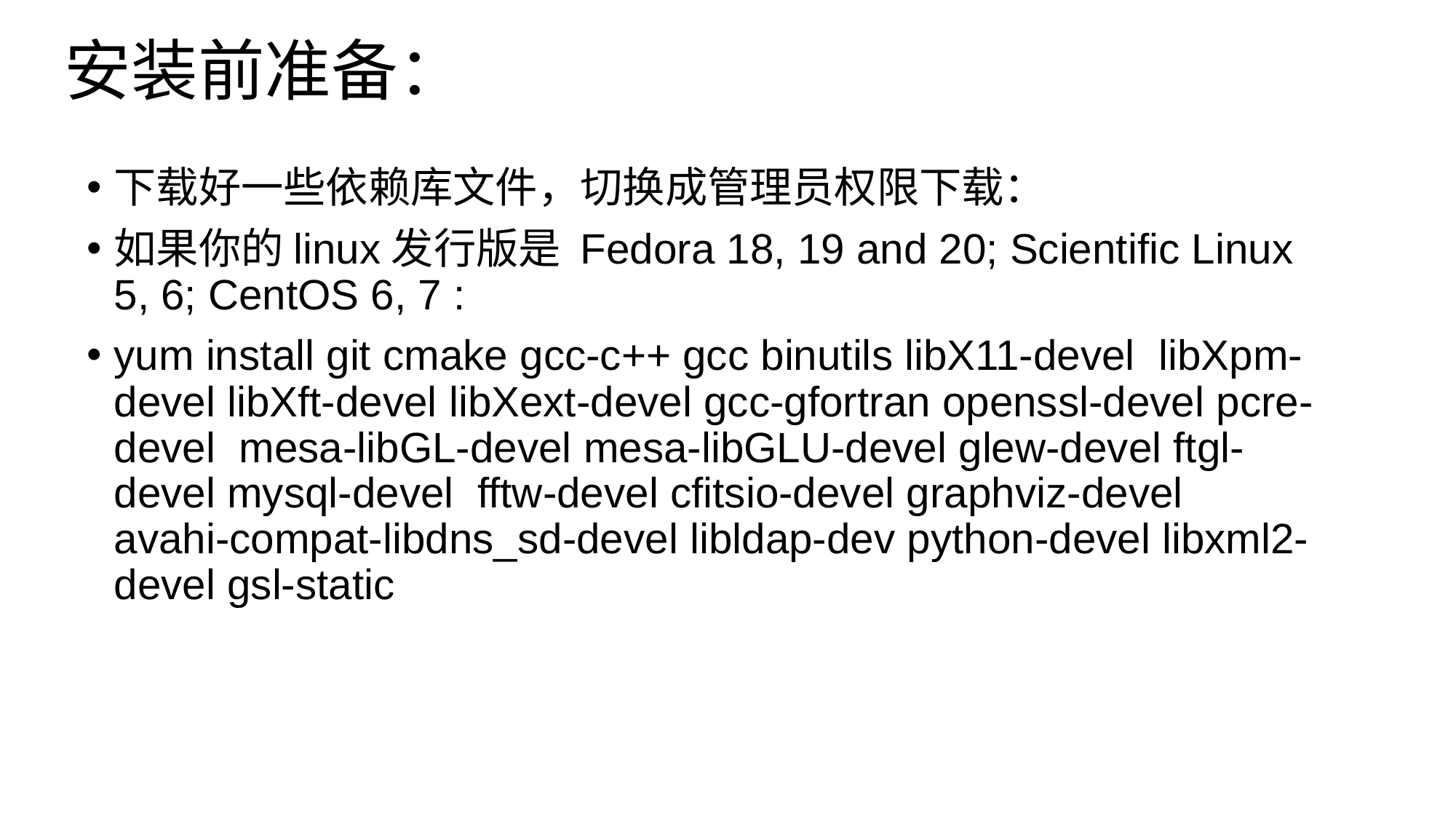

# 安装前准备：
下载好一些依赖库文件，切换成管理员权限下载：
如果你的linux发行版是 Fedora 18, 19 and 20; Scientific Linux 5, 6; CentOS 6, 7 :
yum install git cmake gcc-c++ gcc binutils libX11-devel  libXpm-devel libXft-devel libXext-devel gcc-gfortran openssl-devel pcre-devel  mesa-libGL-devel mesa-libGLU-devel glew-devel ftgl-devel mysql-devel  fftw-devel cfitsio-devel graphviz-devel  avahi-compat-libdns_sd-devel libldap-dev python-devel libxml2-devel gsl-static